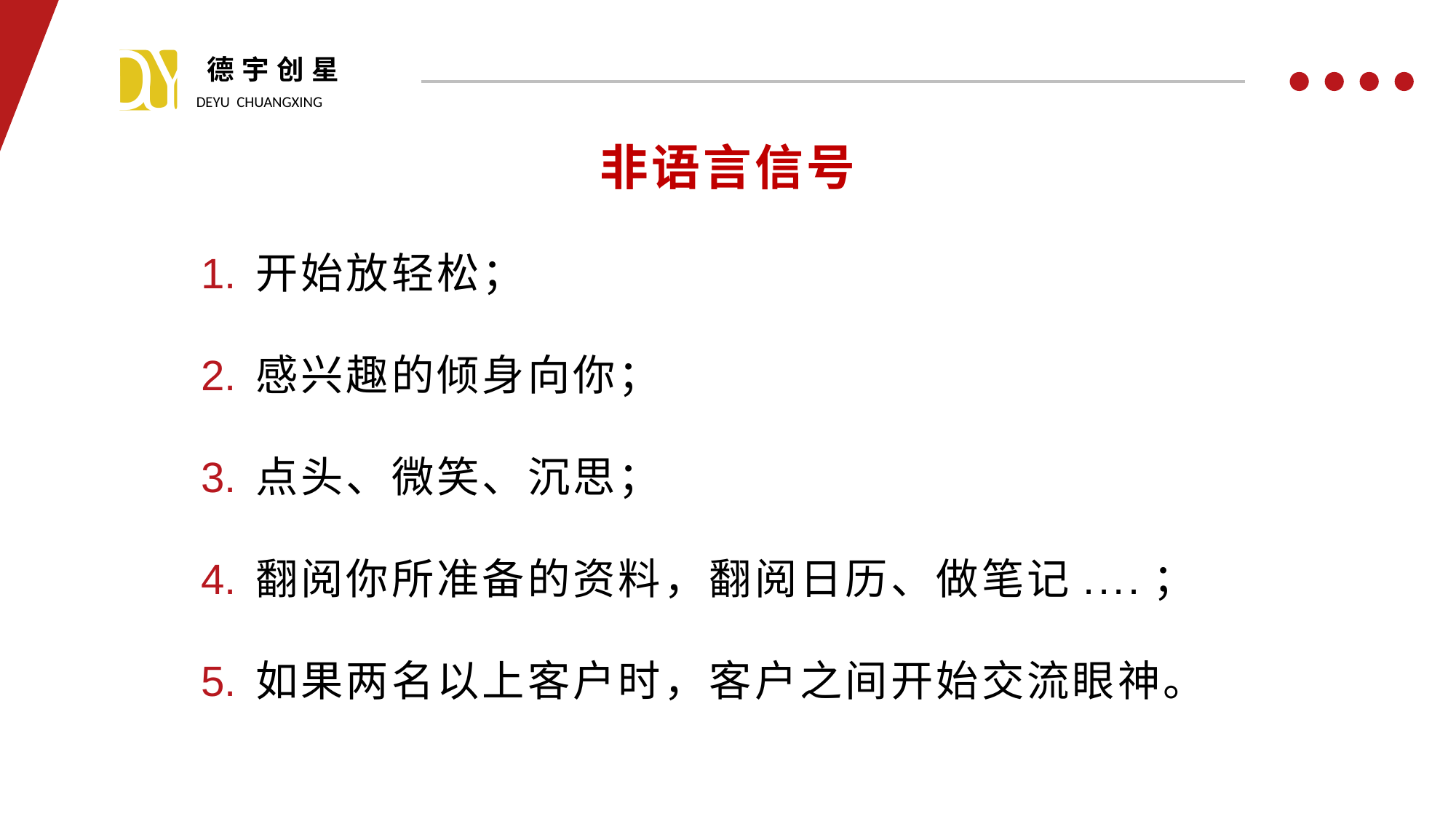

非语言信号
开始放轻松；
感兴趣的倾身向你；
点头、微笑、沉思；
翻阅你所准备的资料，翻阅日历、做笔记....；
如果两名以上客户时，客户之间开始交流眼神。